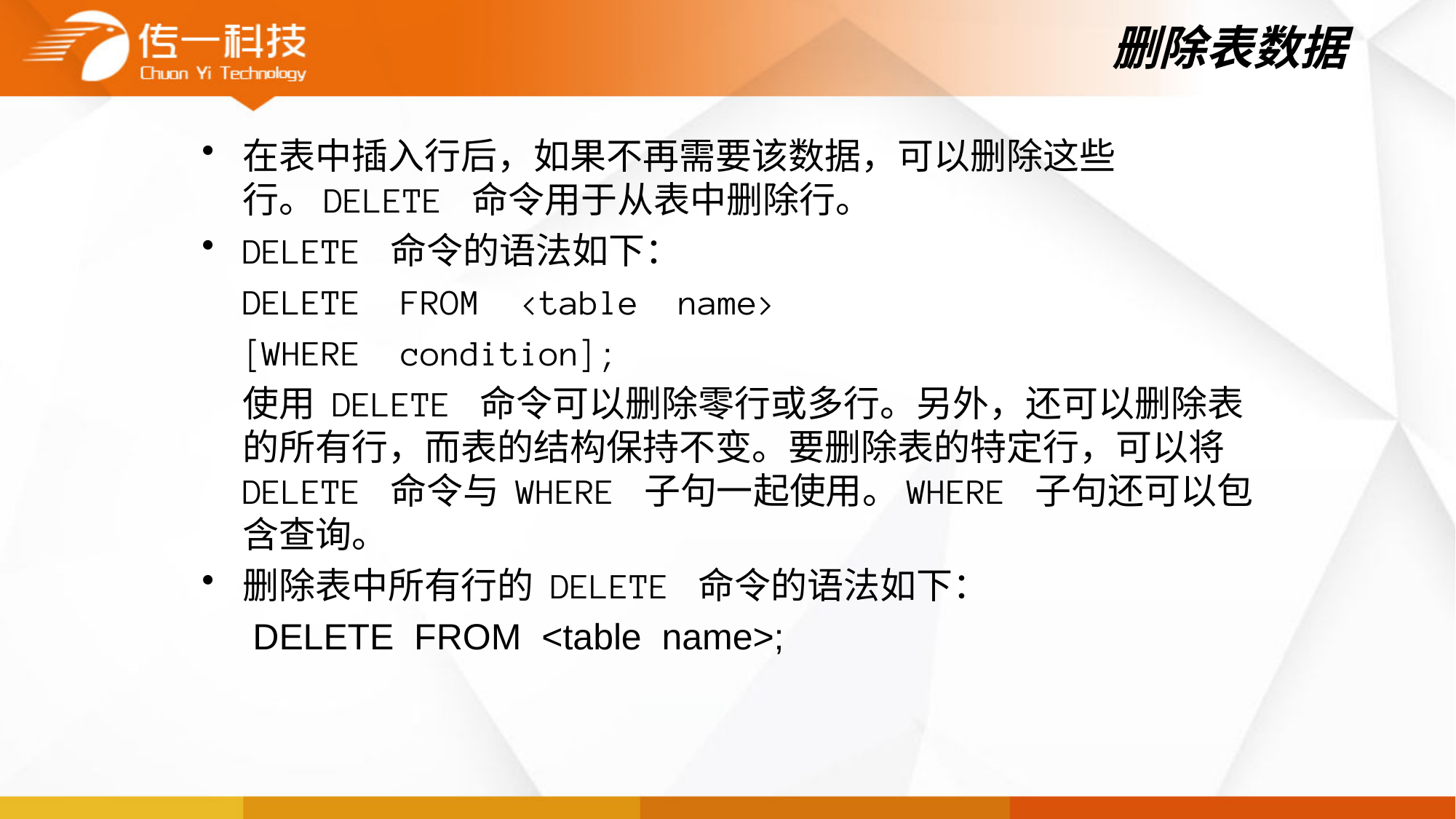

# 删除表数据
在表中插入行后，如果不再需要该数据，可以删除这些行。DELETE 命令用于从表中删除行。
DELETE 命令的语法如下：
	DELETE  FROM  <table  name>
	[WHERE  condition];
	使用 DELETE 命令可以删除零行或多行。另外，还可以删除表的所有行，而表的结构保持不变。要删除表的特定行，可以将 DELETE 命令与 WHERE 子句一起使用。WHERE 子句还可以包含查询。
删除表中所有行的 DELETE 命令的语法如下：
	 DELETE  FROM  <table  name>;